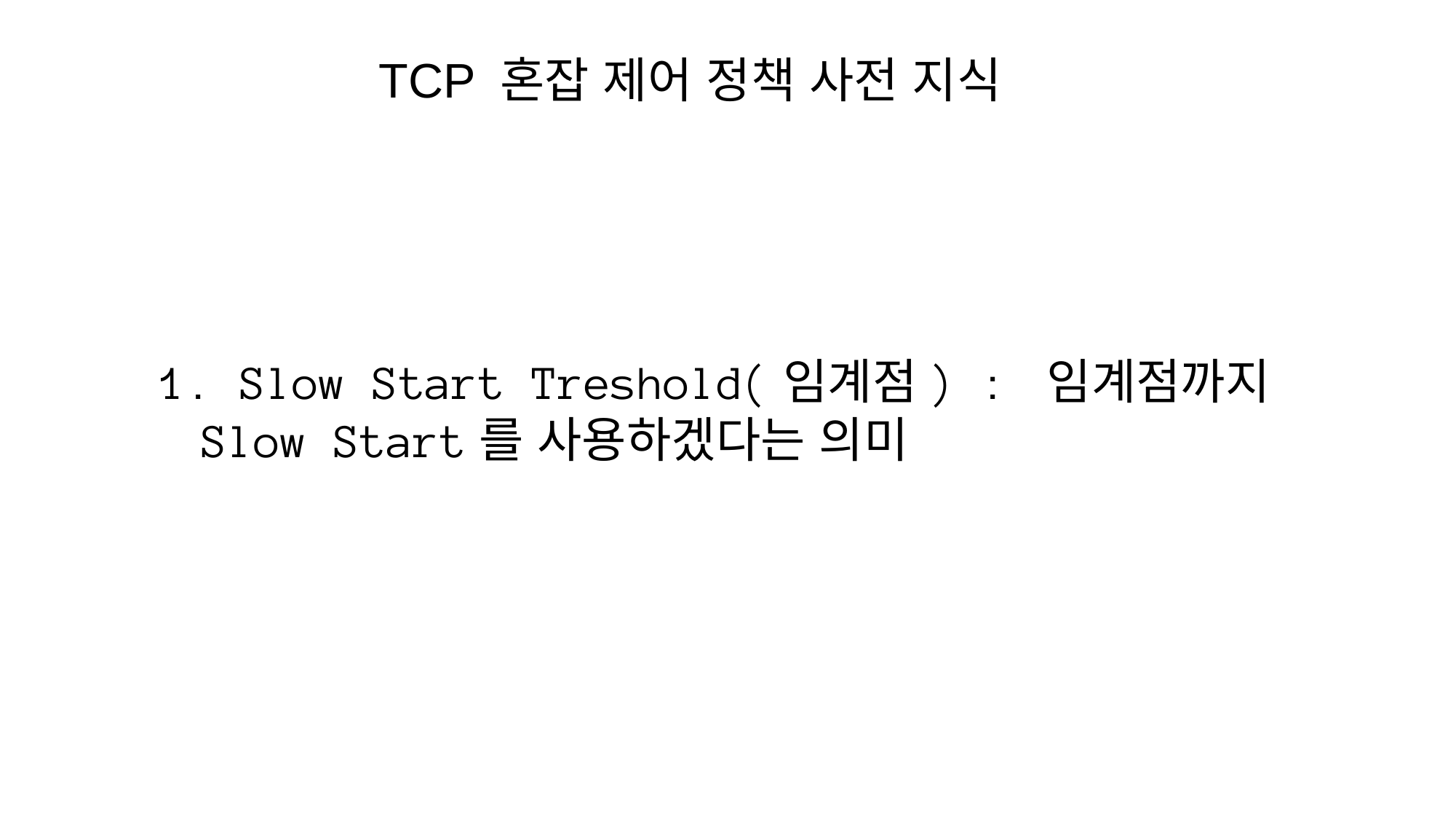

# TCP 혼잡 제어 정책 사전 지식
 Slow Start Treshold(임계점) : 임계점까지 Slow Start를 사용하겠다는 의미